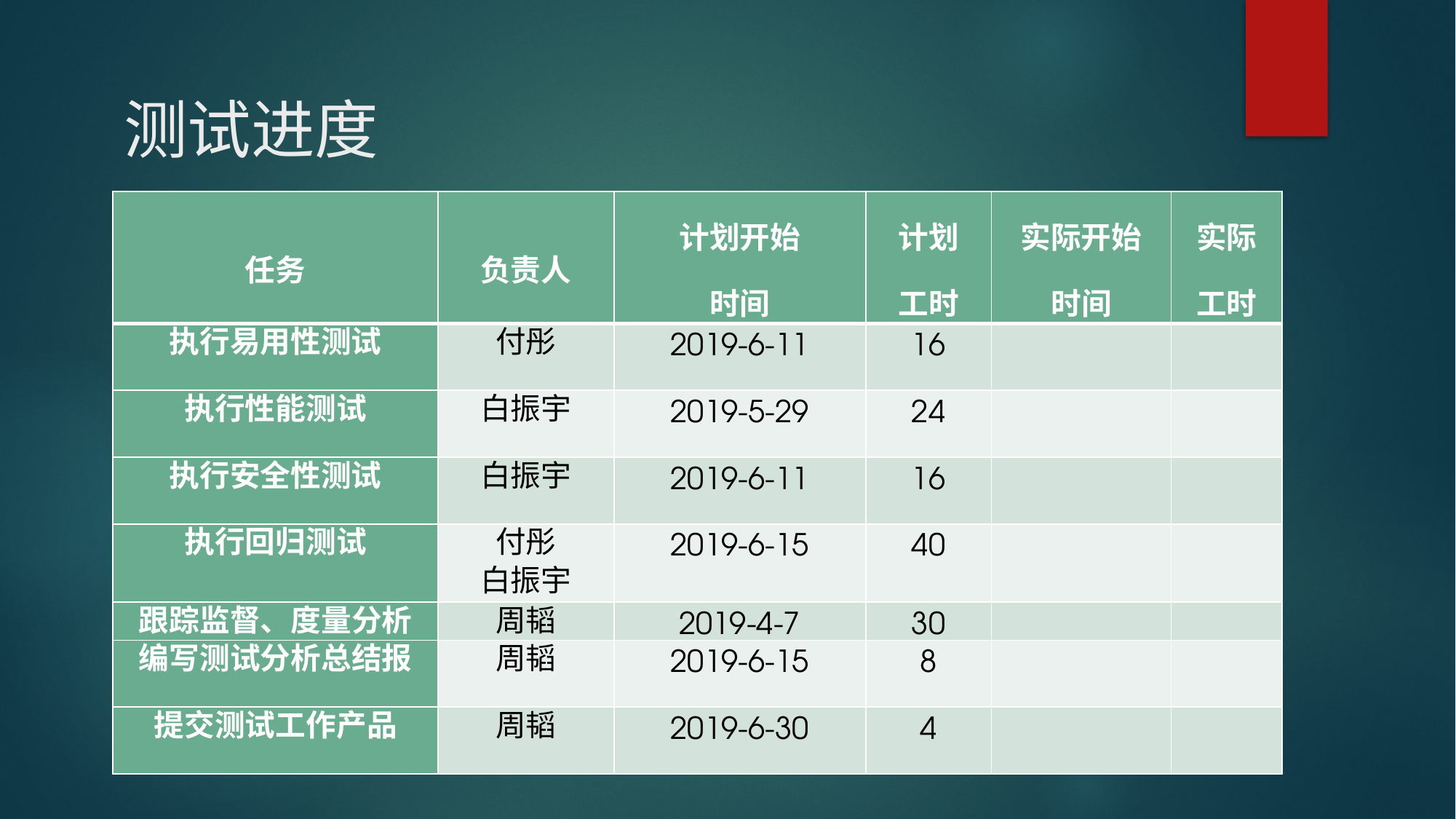

# 测试进度
| 任务 | 负责人 | 计划开始 时间 | 计划 工时 | 实际开始 时间 | 实际 工时 |
| --- | --- | --- | --- | --- | --- |
| 执行易用性测试 | 付彤 | 2019-6-11 | 16 |  |  |
| 执行性能测试 | 白振宇 | 2019-5-29 | 24 |  |  |
| 执行安全性测试 | 白振宇 | 2019-6-11 | 16 |  |  |
| 执行回归测试 | 付彤 白振宇 | 2019-6-15 | 40 |  |  |
| 跟踪监督、度量分析 | 周韬 | 2019-4-7 | 30 |  |  |
| 编写测试分析总结报 | 周韬 | 2019-6-15 | 8 |  |  |
| 提交测试工作产品 | 周韬 | 2019-6-30 | 4 |  |  |